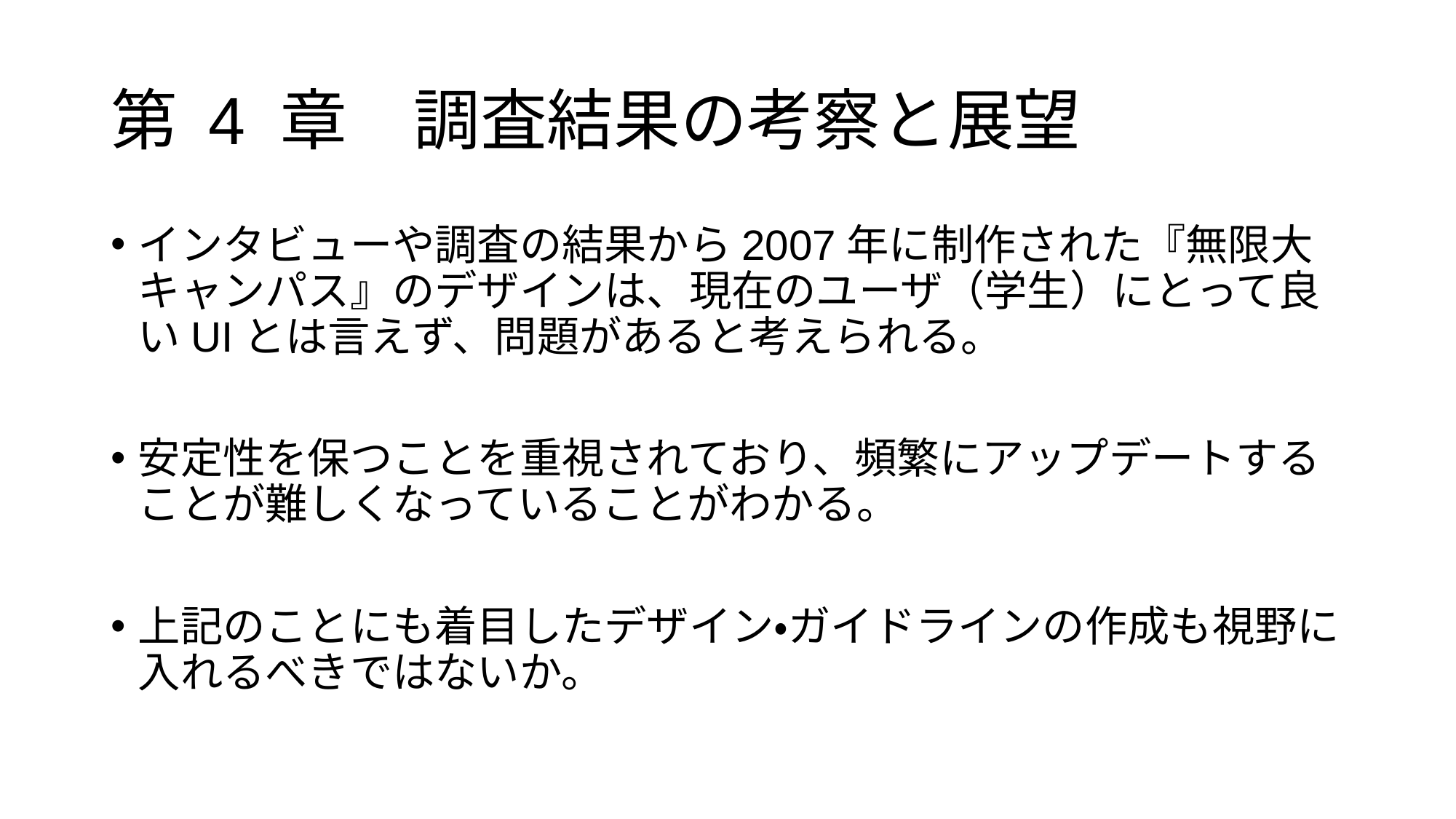

# 第 4 章　調査結果の考察と展望
インタビューや調査の結果から2007年に制作された『無限大キャンパス』のデザインは、現在のユーザ（学生）にとって良いUIとは言えず、問題があると考えられる。

安定性を保つことを重視されており、頻繁にアップデートすることが難しくなっていることがわかる。

上記のことにも着目したデザイン・ガイドラインの作成も視野に入れるべきではないか。